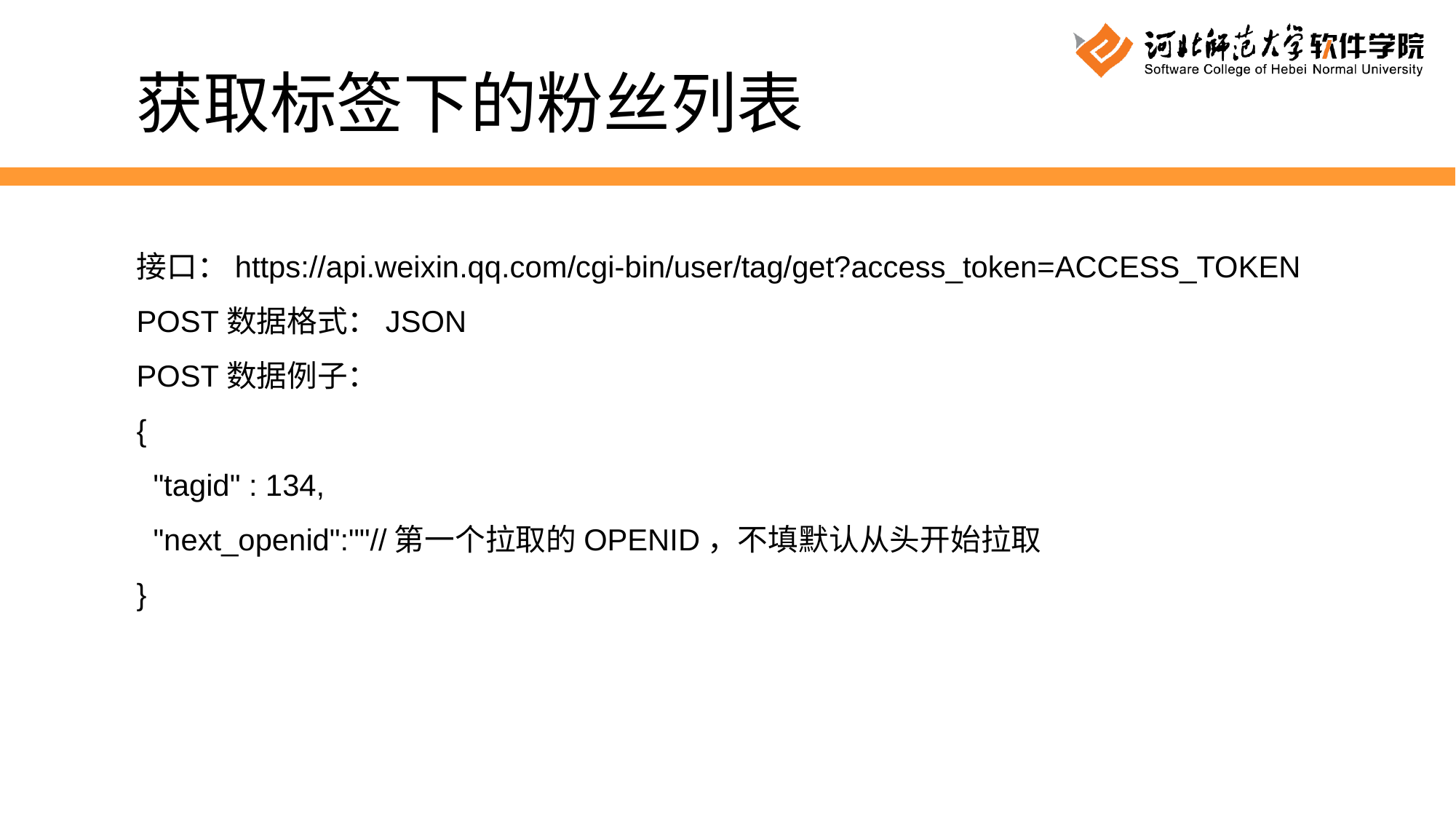

获取标签下的粉丝列表
接口：https://api.weixin.qq.com/cgi-bin/user/tag/get?access_token=ACCESS_TOKEN
POST数据格式：JSON
POST数据例子：
{
  "tagid" : 134,
  "next_openid":""//第一个拉取的OPENID，不填默认从头开始拉取
}